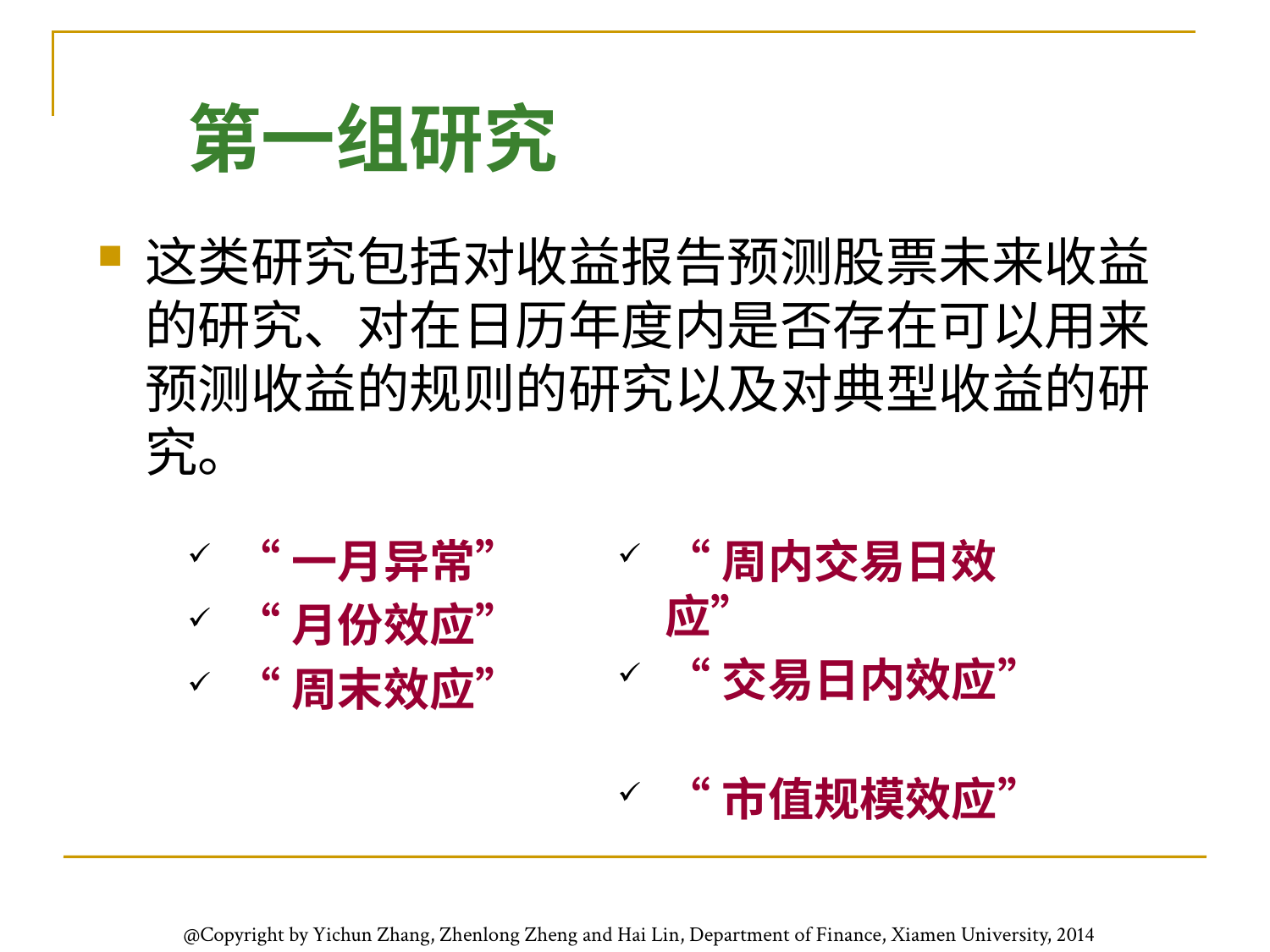

# 第一组研究
这类研究包括对收益报告预测股票未来收益的研究、对在日历年度内是否存在可以用来预测收益的规则的研究以及对典型收益的研究。
“一月异常”
“月份效应”
“周末效应”
“周内交易日效应”
“交易日内效应”
“市值规模效应”
@Copyright by Yichun Zhang, Zhenlong Zheng and Hai Lin, Department of Finance, Xiamen University, 2014